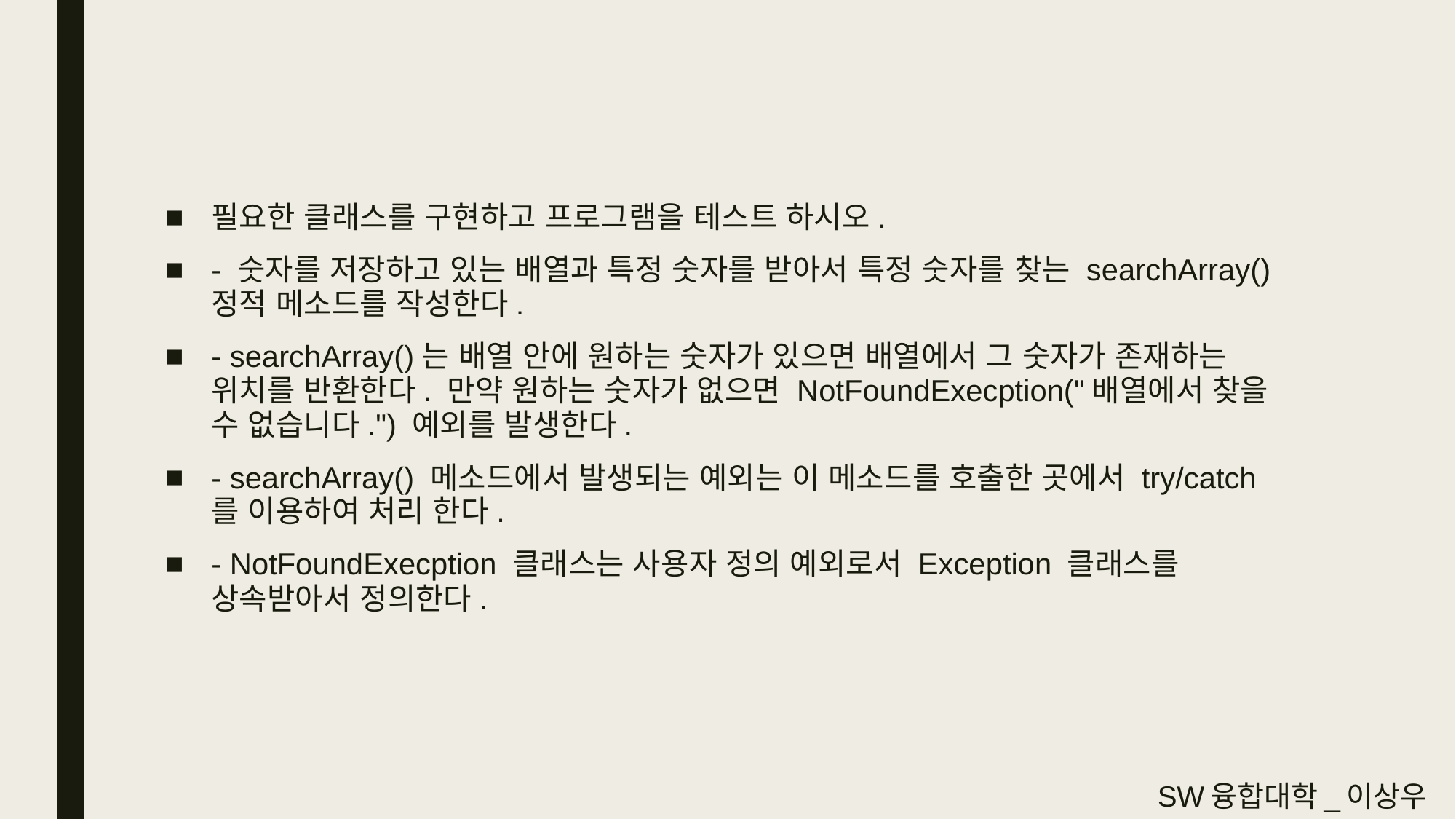

필요한 클래스를 구현하고 프로그램을 테스트 하시오.
- 숫자를 저장하고 있는 배열과 특정 숫자를 받아서 특정 숫자를 찾는 searchArray() 정적 메소드를 작성한다.
- searchArray()는 배열 안에 원하는 숫자가 있으면 배열에서 그 숫자가 존재하는 위치를 반환한다. 만약 원하는 숫자가 없으면 NotFoundExecption("배열에서 찾을 수 없습니다.") 예외를 발생한다.
- searchArray() 메소드에서 발생되는 예외는 이 메소드를 호출한 곳에서 try/catch를 이용하여 처리 한다.
- NotFoundExecption 클래스는 사용자 정의 예외로서 Exception 클래스를 상속받아서 정의한다.
SW융합대학_이상우